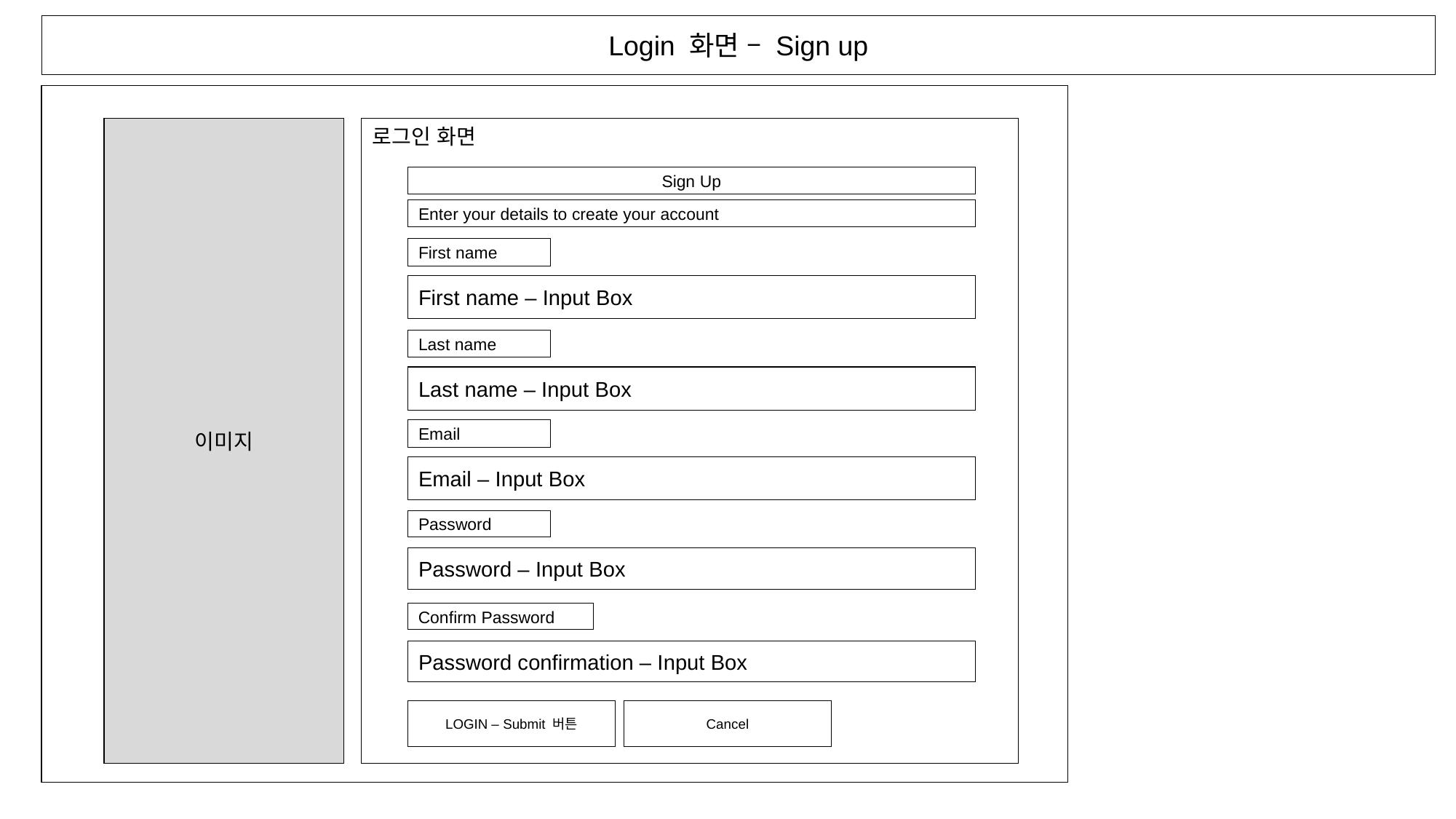

Login 화면 – Sign up
이미지
로그인 화면
Sign Up
Enter your details to create your account
First name
First name – Input Box
Last name
Last name – Input Box
Email
Email – Input Box
Password
Password – Input Box
Confirm Password
Password confirmation – Input Box
LOGIN – Submit 버튼
Cancel